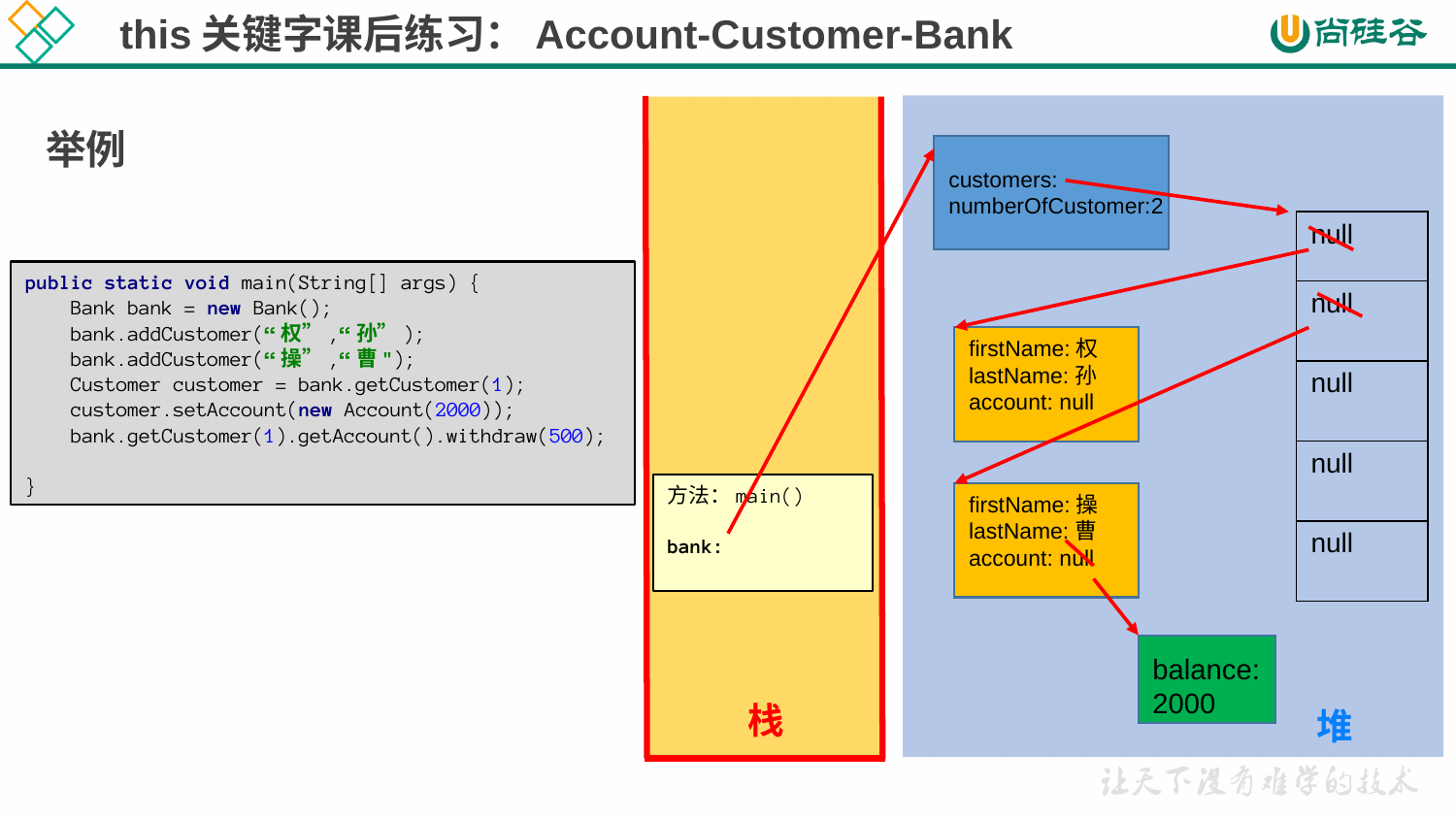

this关键字课后练习：Account-Customer-Bank

堆

栈
举例

customers:
numberOfCustomer:2
| null |
| --- |
| null |
| null |
| null |
| null |
public static void main(String[] args) {
    Bank bank = new Bank();
    bank.addCustomer(“权”,“孙”);
    bank.addCustomer(“操”,“曹");
    Customer customer = bank.getCustomer(1);
    customer.setAccount(new Account(2000));
    bank.getCustomer(1).getAccount().withdraw(500);
}

firstName:权
lastName:孙
account: null
方法：main()

bank:

firstName:操
lastName:曹
account: null

balance:2000